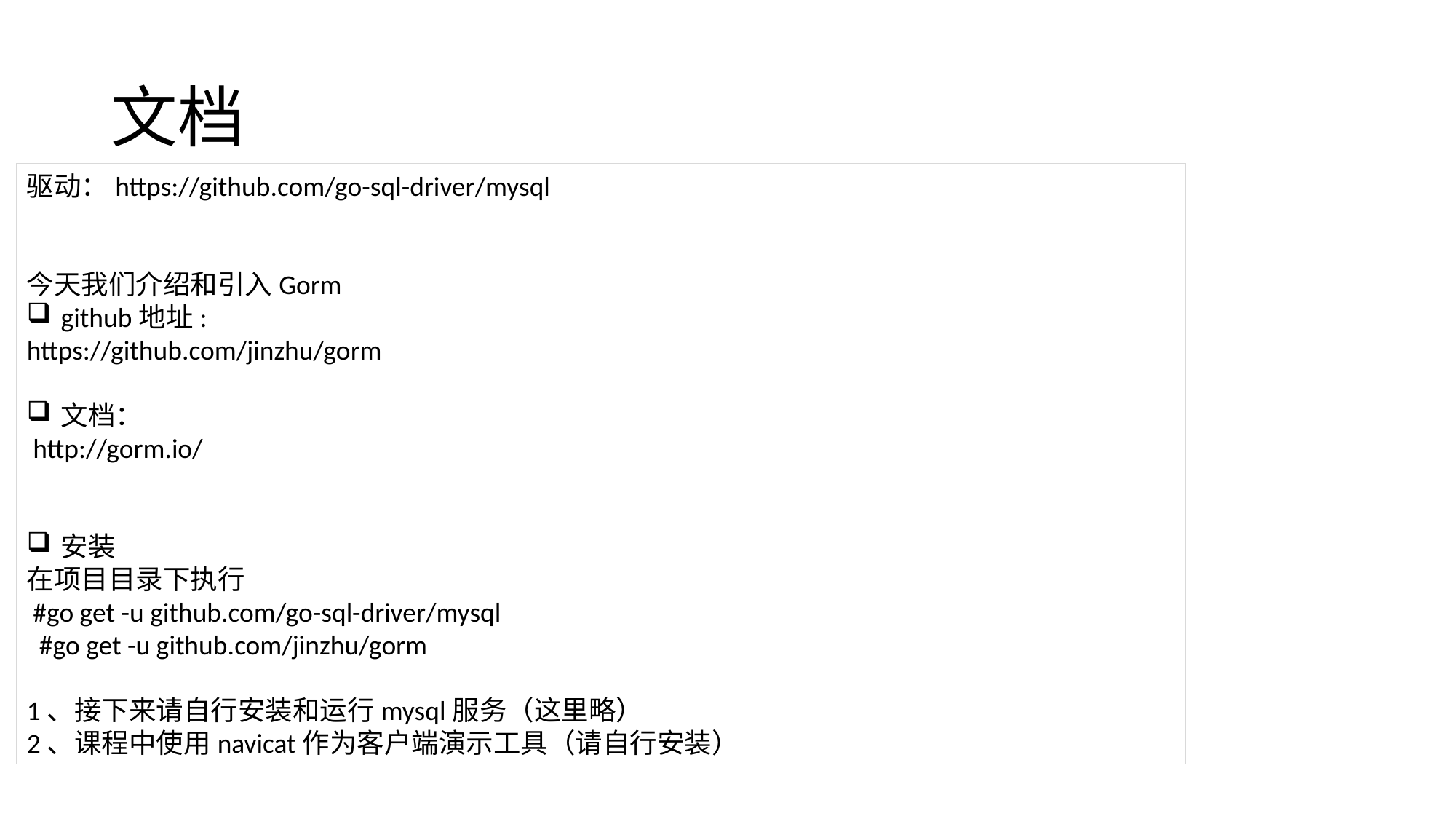

# 文档
驱动：https://github.com/go-sql-driver/mysql

今天我们介绍和引入Gorm
github地址:
https://github.com/jinzhu/gorm

文档：
 http://gorm.io/

安装
在项目目录下执行
 #go get -u github.com/go-sql-driver/mysql
  #go get -u github.com/jinzhu/gorm

1、接下来请自行安装和运行mysql服务（这里略）
2、课程中使用navicat作为客户端演示工具（请自行安装）